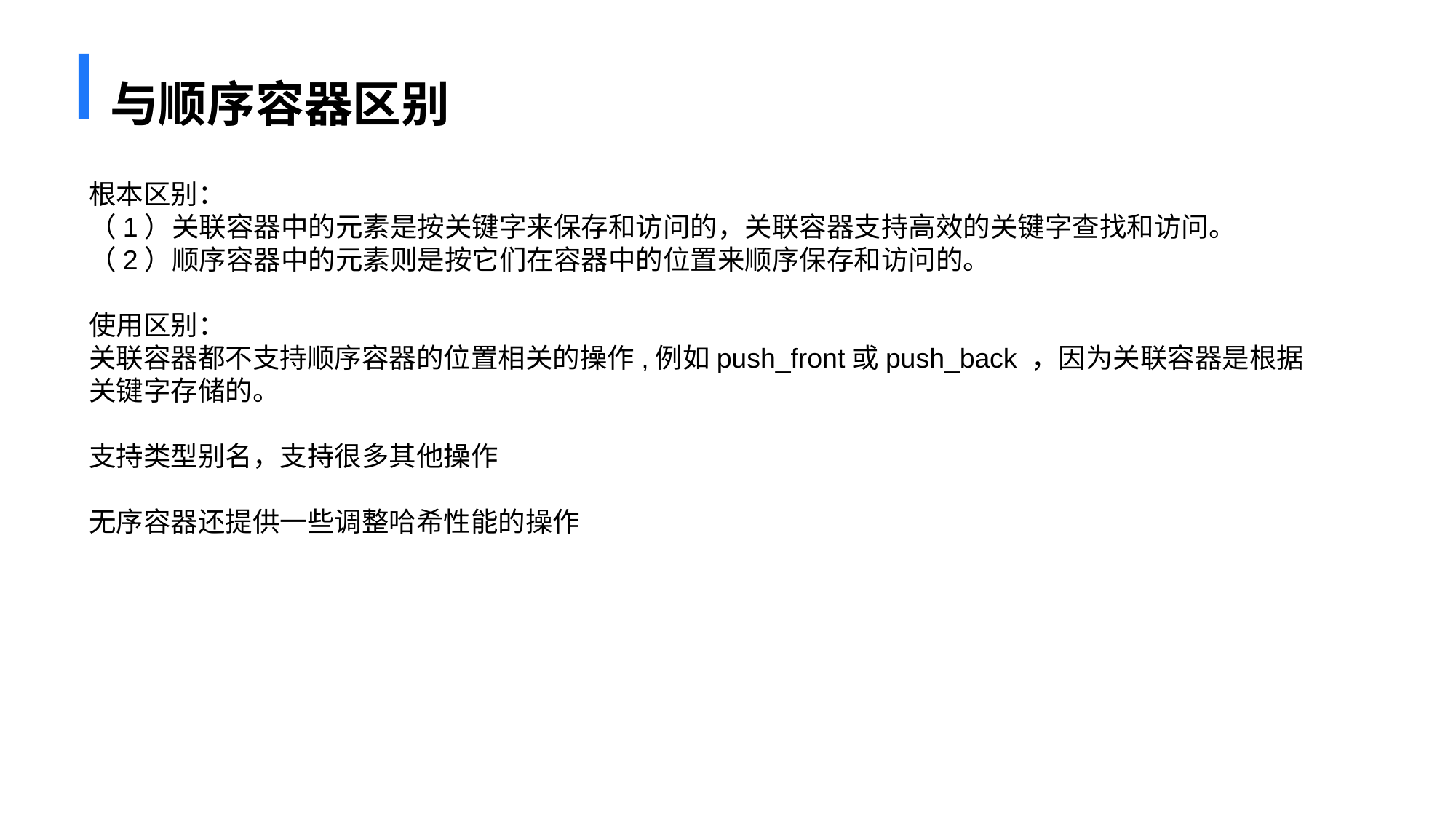

# 与顺序容器区别
根本区别：
（1）关联容器中的元素是按关键字来保存和访问的，关联容器支持高效的关键字查找和访问。
（2）顺序容器中的元素则是按它们在容器中的位置来顺序保存和访问的。

使用区别：
关联容器都不支持顺序容器的位置相关的操作,例如push_front或push_back ，因为关联容器是根据关键字存储的。

支持类型别名，支持很多其他操作

无序容器还提供一些调整哈希性能的操作